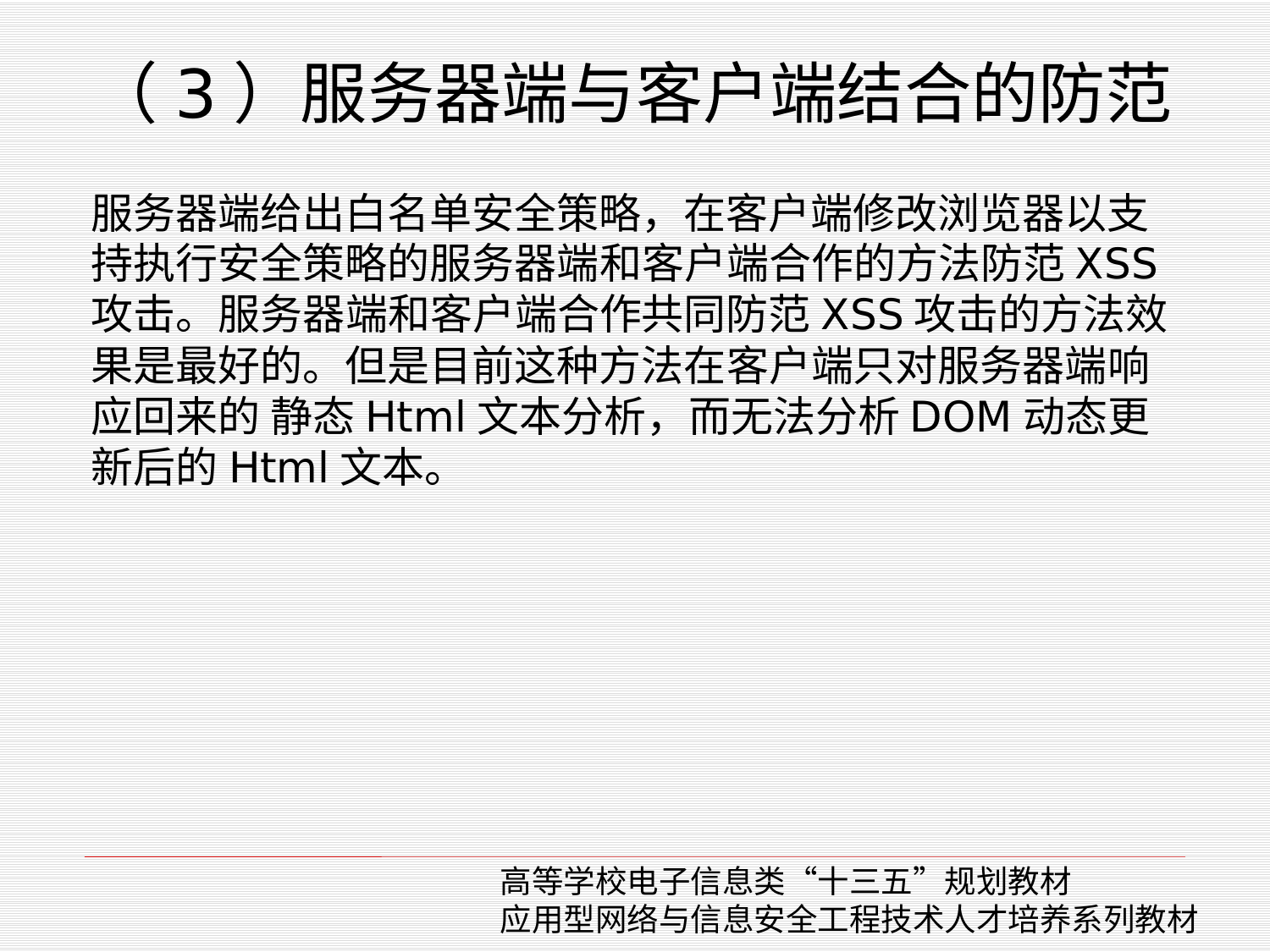

# （3）服务器端与客户端结合的防范
服务器端给出白名单安全策略，在客户端修改浏览器以支持执行安全策略的服务器端和客户端合作的方法防范XSS攻击。服务器端和客户端合作共同防范XSS攻击的方法效果是最好的。但是目前这种方法在客户端只对服务器端响应回来的 静态Html文本分析，而无法分析DOM动态更新后的Html文本。
高等学校电子信息类“十三五”规划教材
应用型网络与信息安全工程技术人才培养系列教材